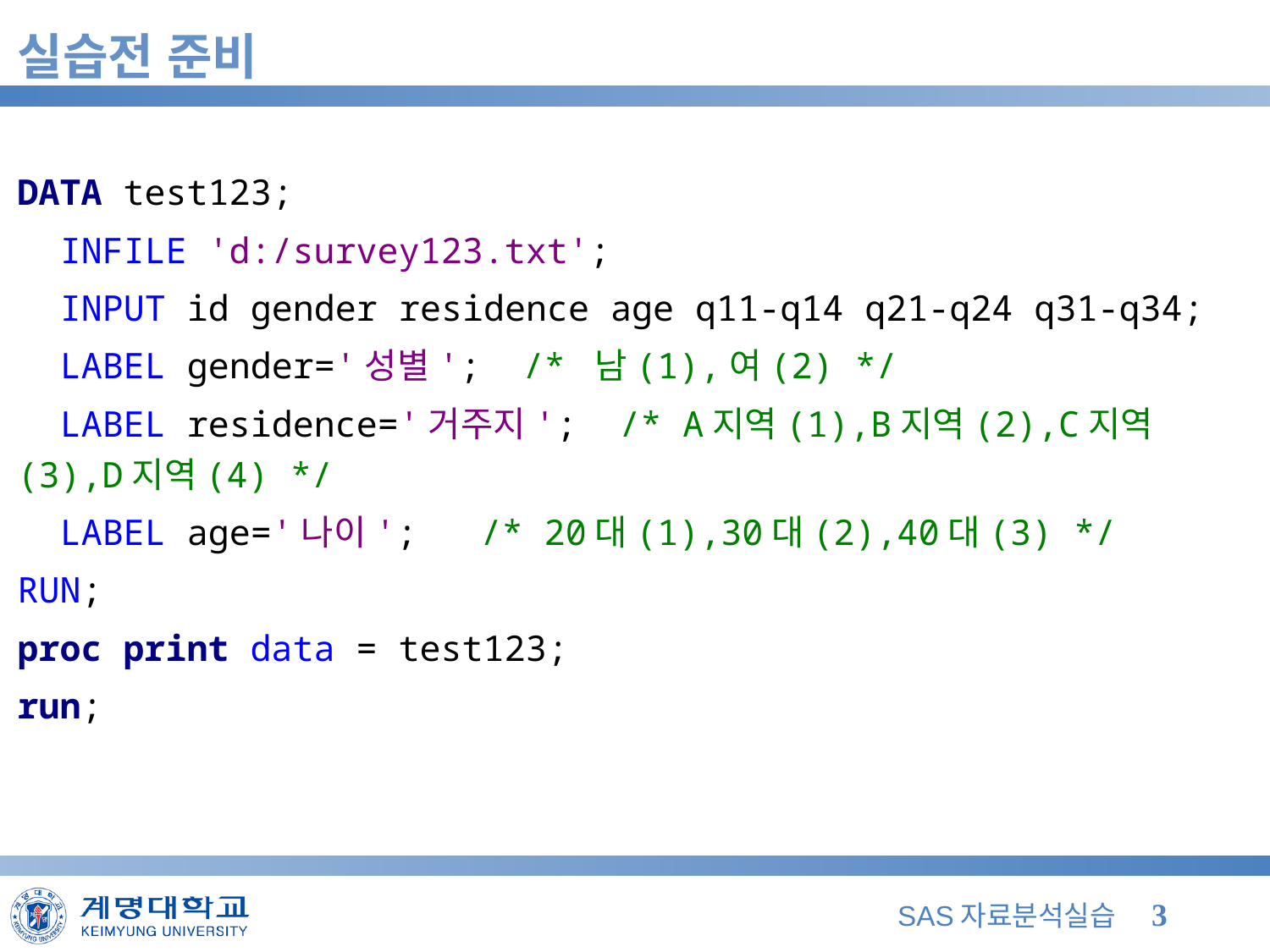

# 실습전 준비

DATA test123;
  INFILE 'd:/survey123.txt';
  INPUT id gender residence age q11-q14 q21-q24 q31-q34;
  LABEL gender='성별';  /* 남(1),여(2) */
  LABEL residence='거주지';  /* A지역(1),B지역(2),C지역(3),D지역(4) */
  LABEL age='나이';   /* 20대(1),30대(2),40대(3) */
RUN;
proc print data = test123;
run;